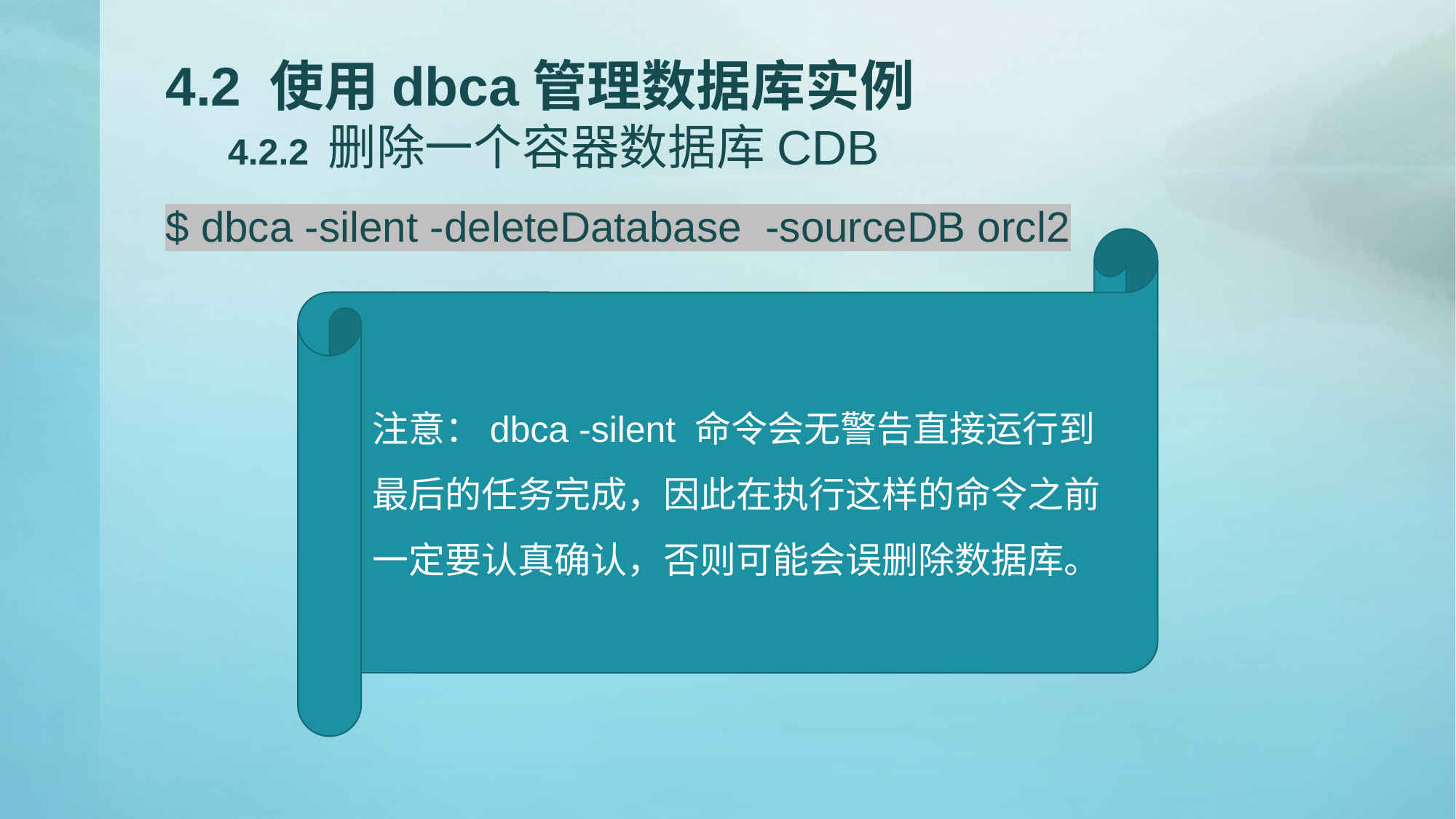

# 4.2 使用dbca管理数据库实例 4.2.2 删除一个容器数据库CDB
$ dbca -silent -deleteDatabase  -sourceDB orcl2
注意：dbca -silent 命令会无警告直接运行到最后的任务完成，因此在执行这样的命令之前一定要认真确认，否则可能会误删除数据库。